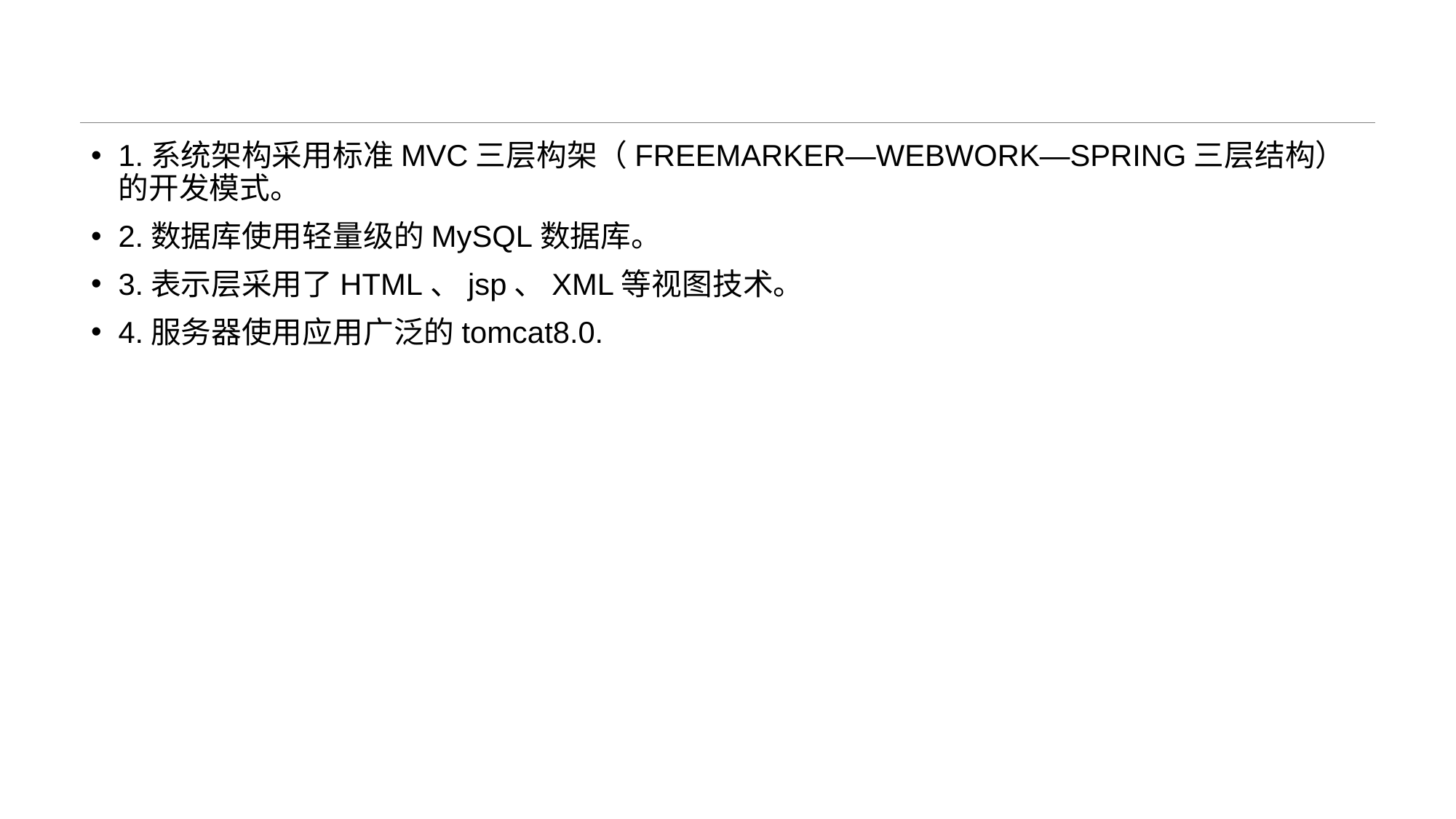

#
1.系统架构采用标准MVC三层构架（FREEMARKER—WEBWORK—SPRING三层结构）的开发模式。
2.数据库使用轻量级的MySQL数据库。
3.表示层采用了HTML、jsp、XML等视图技术。
4.服务器使用应用广泛的tomcat8.0.

14